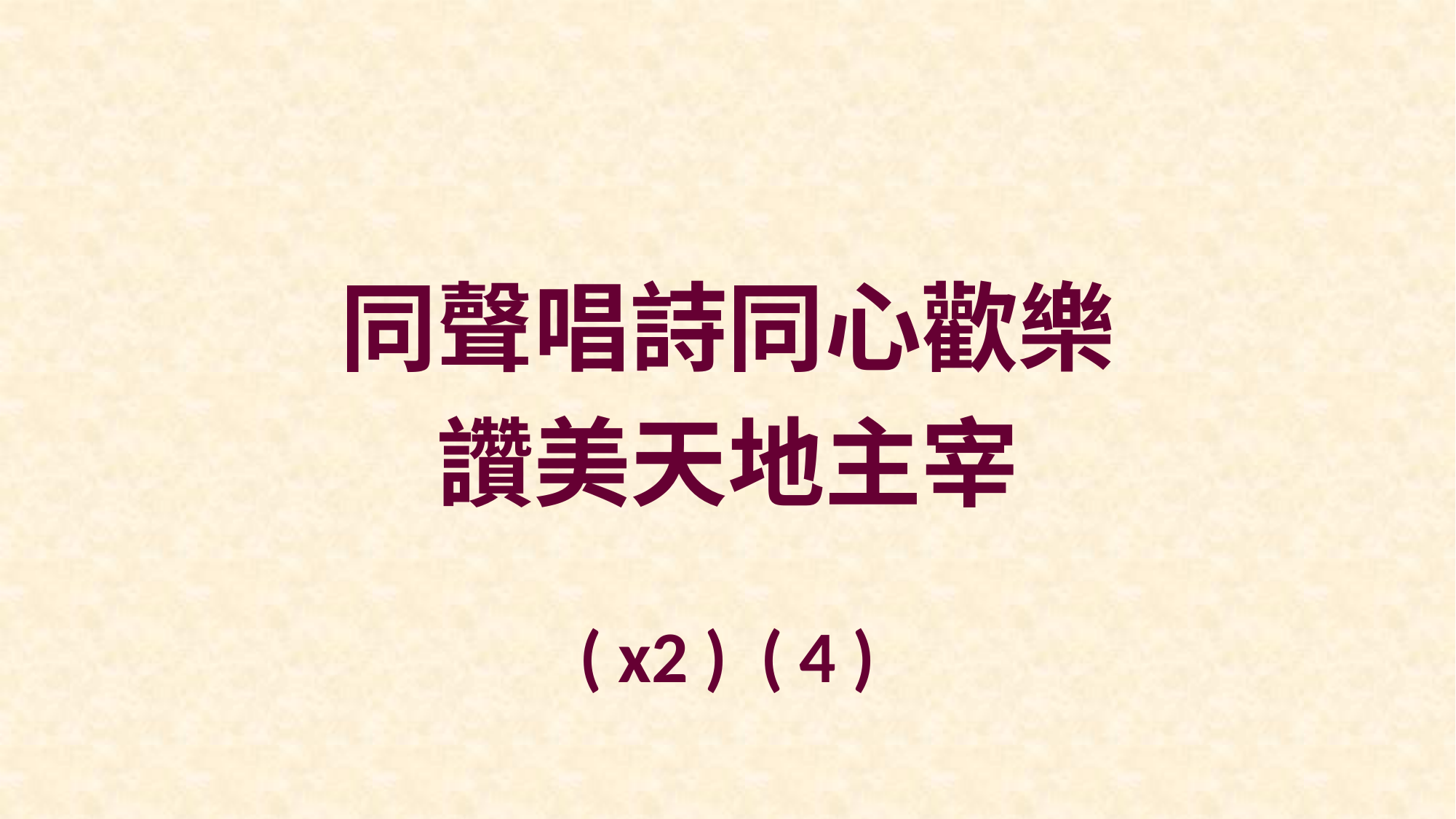

同聲唱詩同心歡樂
讚美天地主宰
( x2 )  ( 4 )